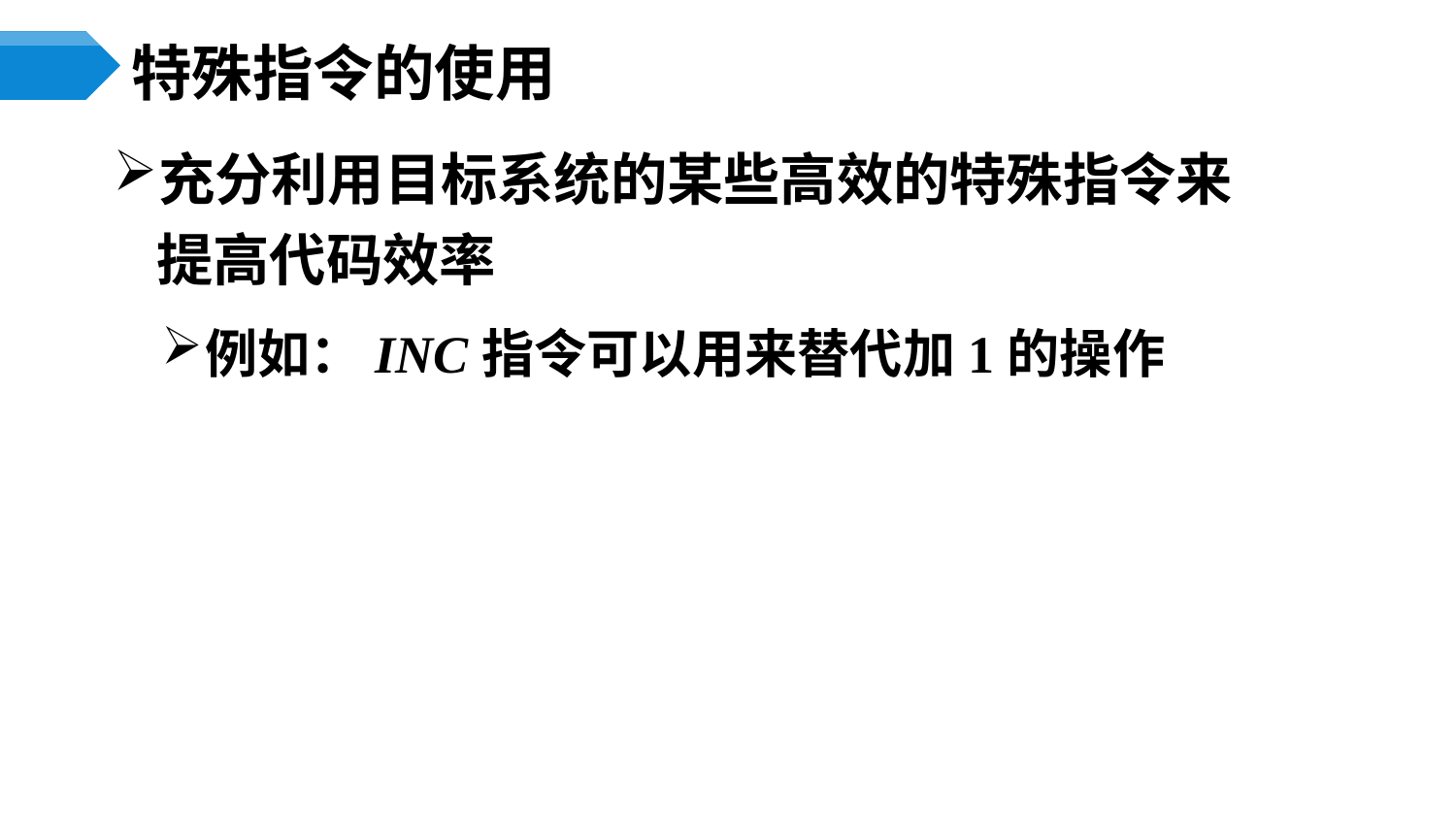

# 特殊指令的使用
充分利用目标系统的某些高效的特殊指令来提高代码效率
例如：INC指令可以用来替代加1的操作